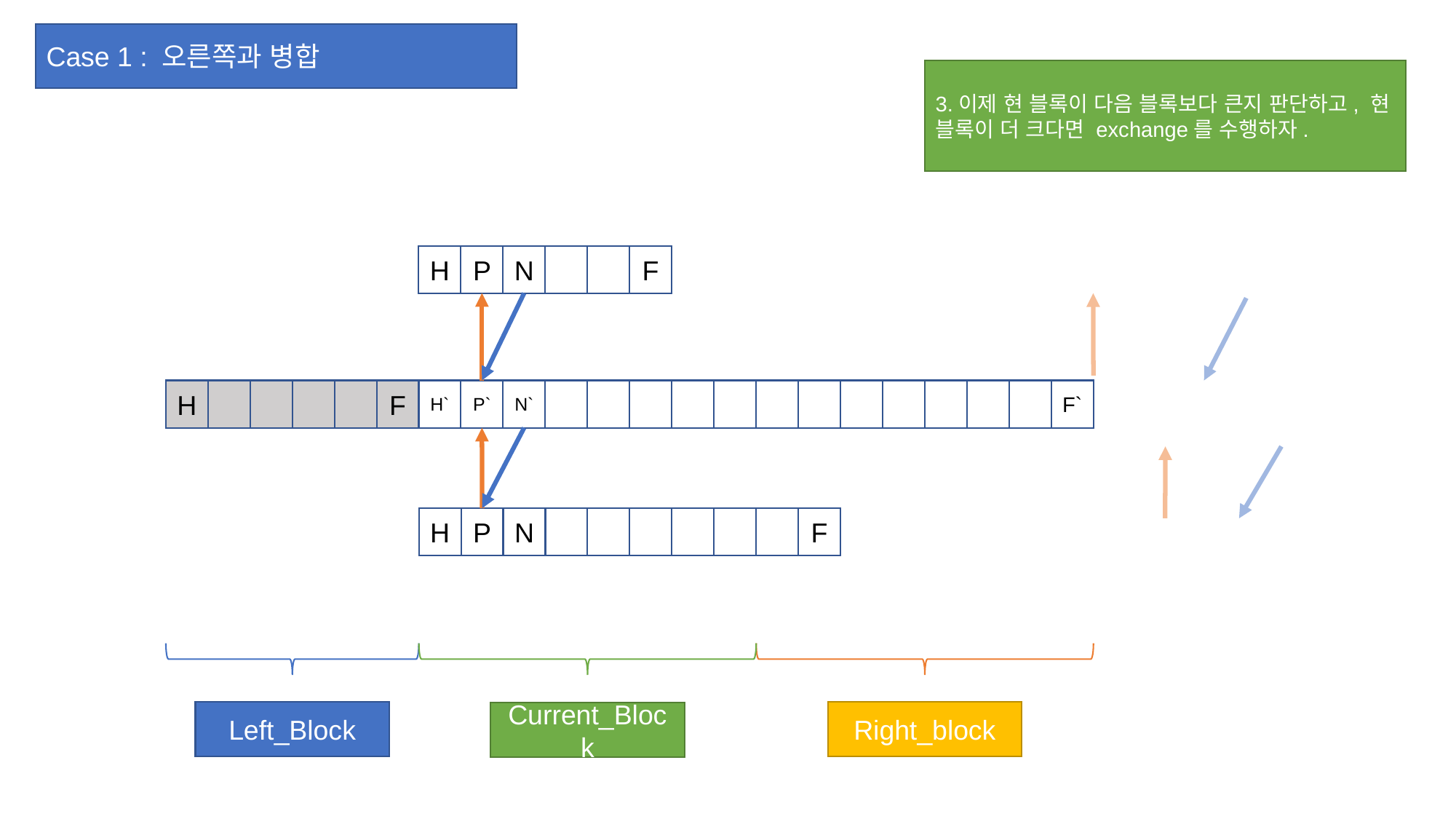

Case 1 : 오른쪽과 병합
3.이제 현 블록이 다음 블록보다 큰지 판단하고, 현 블록이 더 크다면 exchange를 수행하자.
H
P
N

F

F`

H

F
H`
P`
N`

H
P
N

F

Left_Block
Right_block
Current_Block